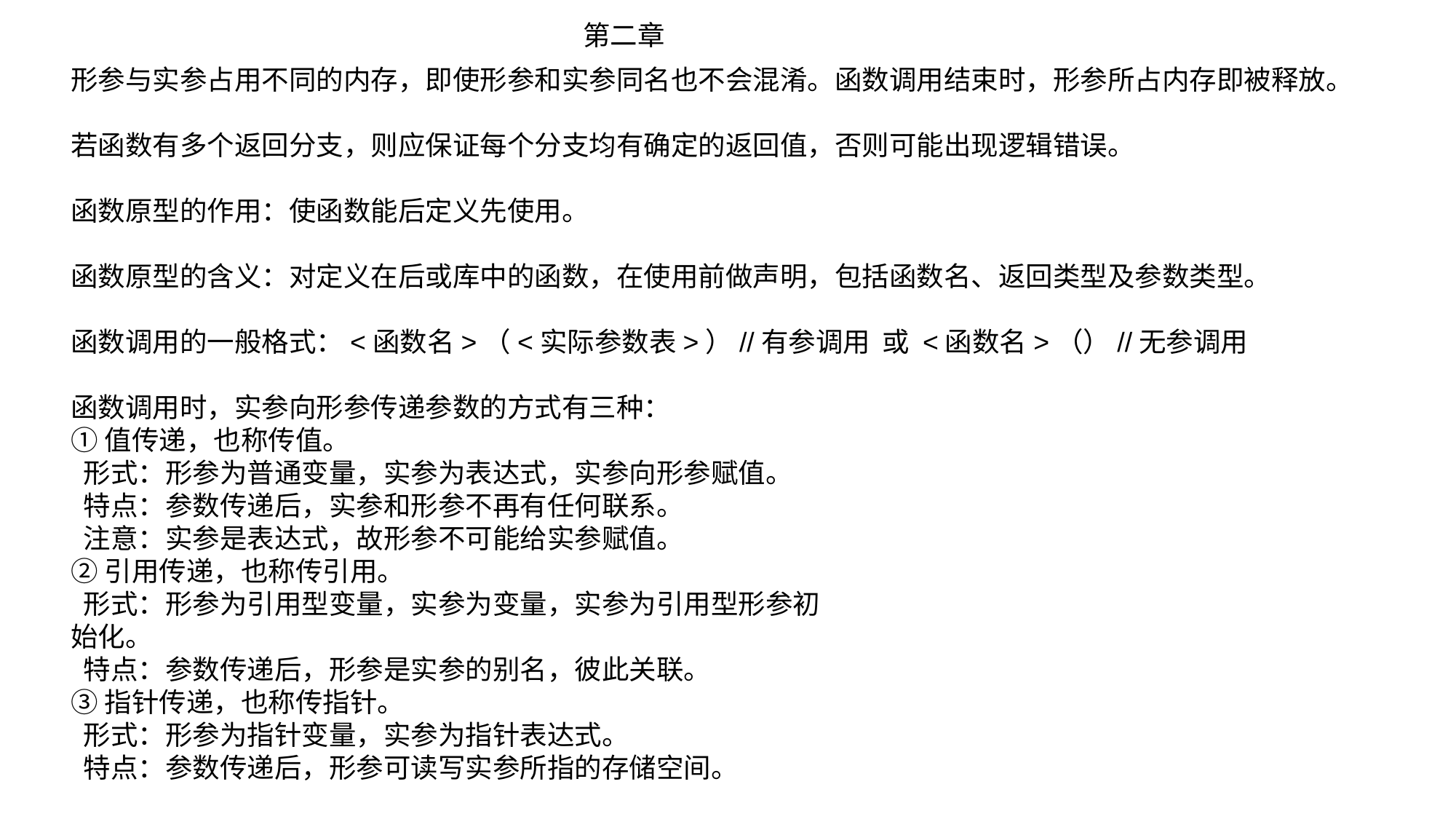

第二章
形参与实参占用不同的内存，即使形参和实参同名也不会混淆。函数调用结束时，形参所占内存即被释放。

若函数有多个返回分支，则应保证每个分支均有确定的返回值，否则可能出现逻辑错误。

函数原型的作用：使函数能后定义先使用。

函数原型的含义：对定义在后或库中的函数，在使用前做声明，包括函数名、返回类型及参数类型。

函数调用的一般格式：<函数名>（<实际参数表>）//有参调用  或 <函数名>（）//无参调用

函数调用时，实参向形参传递参数的方式有三种：
①值传递，也称传值。
 形式：形参为普通变量，实参为表达式，实参向形参赋值。
 特点：参数传递后，实参和形参不再有任何联系。
 注意：实参是表达式，故形参不可能给实参赋值。
②引用传递，也称传引用。
 形式：形参为引用型变量，实参为变量，实参为引用型形参初
始化。
 特点：参数传递后，形参是实参的别名，彼此关联。
③指针传递，也称传指针。
 形式：形参为指针变量，实参为指针表达式。
 特点：参数传递后，形参可读写实参所指的存储空间。